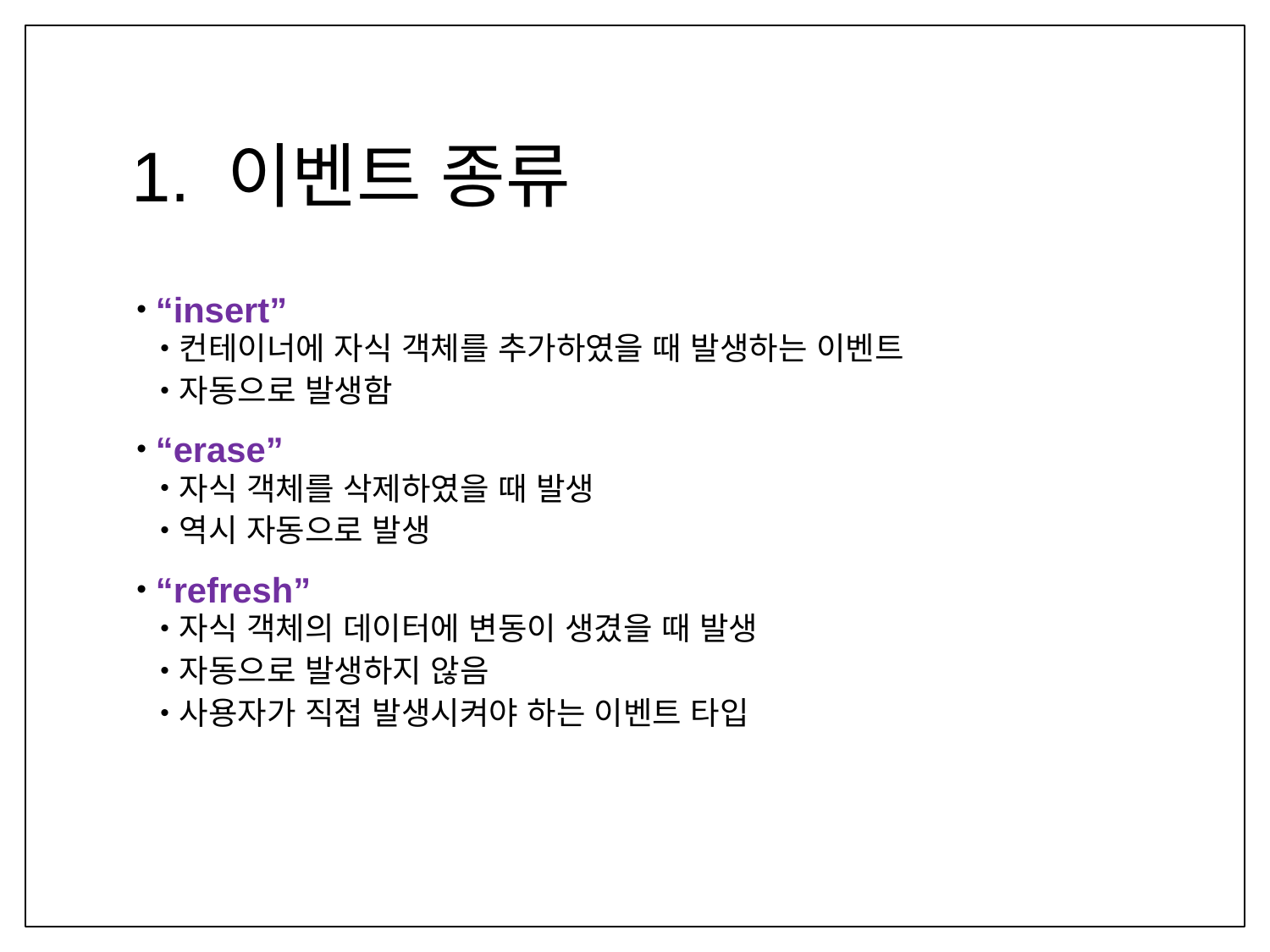

# 1. 이벤트 종류
“insert”
컨테이너에 자식 객체를 추가하였을 때 발생하는 이벤트
자동으로 발생함
“erase”
자식 객체를 삭제하였을 때 발생
역시 자동으로 발생
“refresh”
자식 객체의 데이터에 변동이 생겼을 때 발생
자동으로 발생하지 않음
사용자가 직접 발생시켜야 하는 이벤트 타입